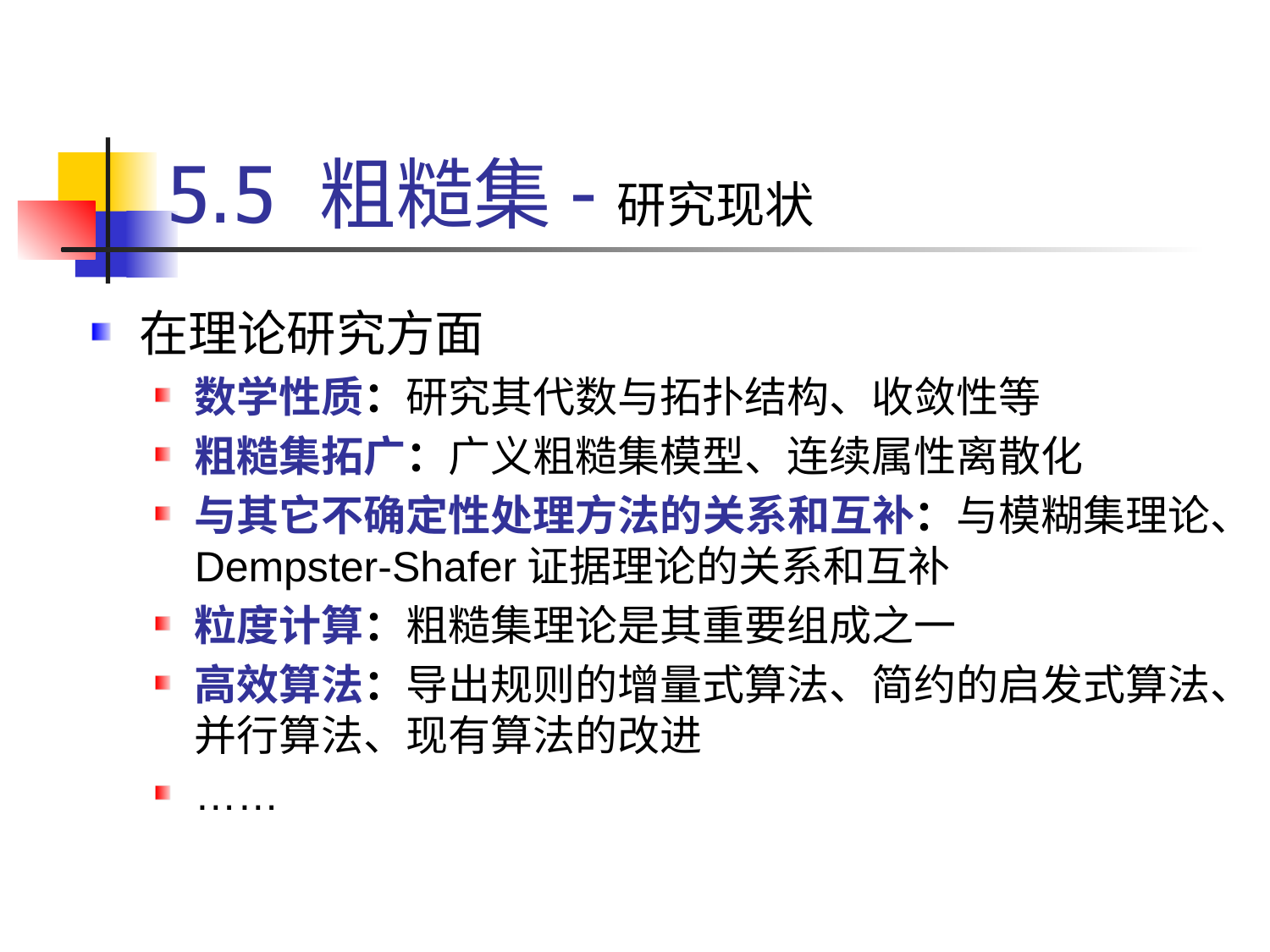

5.5 粗糙集-研究现状
在理论研究方面
数学性质：研究其代数与拓扑结构、收敛性等
粗糙集拓广：广义粗糙集模型、连续属性离散化
与其它不确定性处理方法的关系和互补：与模糊集理论、Dempster-Shafer证据理论的关系和互补
粒度计算：粗糙集理论是其重要组成之一
高效算法：导出规则的增量式算法、简约的启发式算法、并行算法、现有算法的改进
……